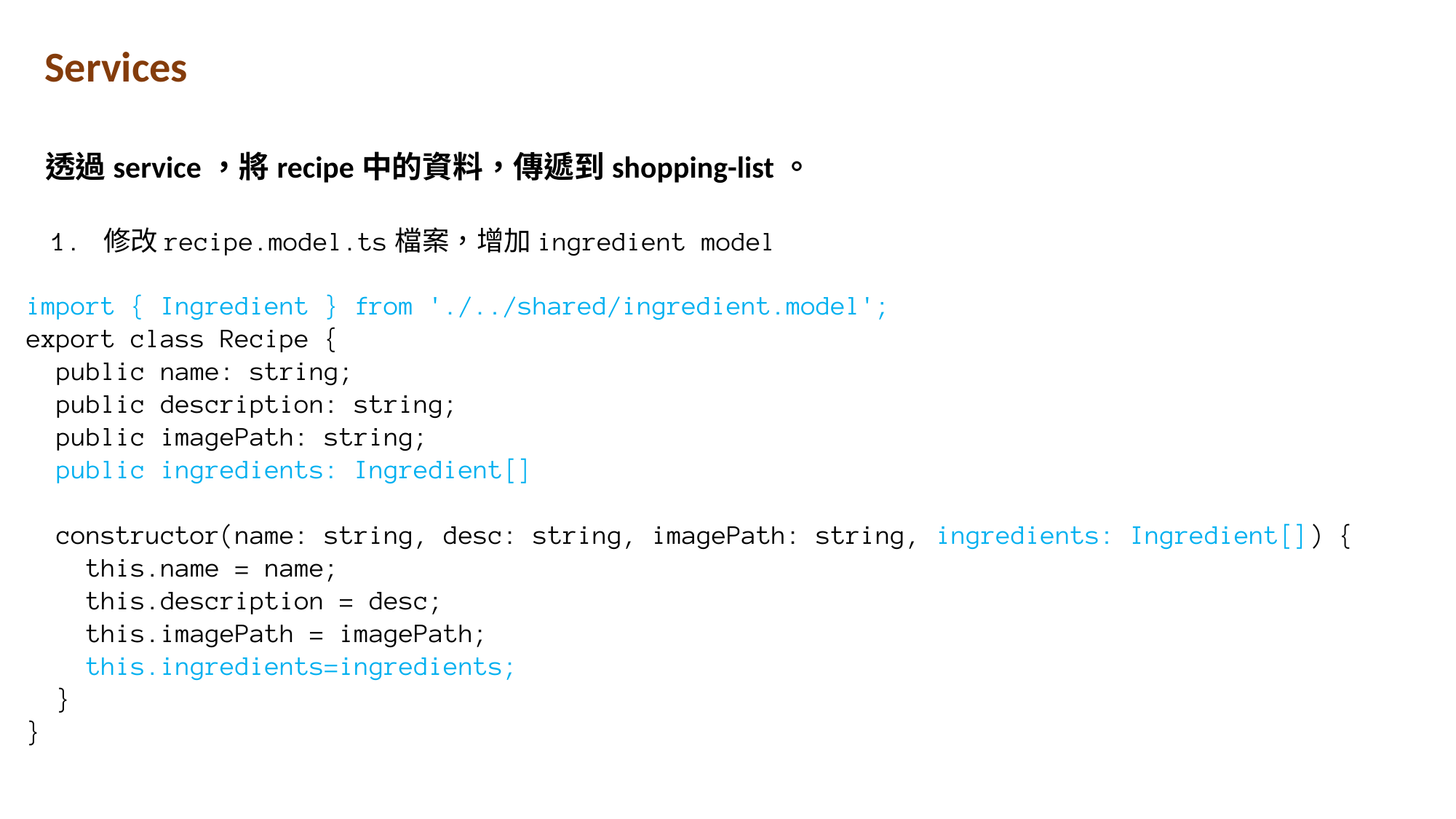

Services
透過service，將recipe中的資料，傳遞到shopping-list。
1. 修改recipe.model.ts檔案，增加ingredient model
import { Ingredient } from './../shared/ingredient.model';
export class Recipe {
  public name: string;
  public description: string;
  public imagePath: string;
  public ingredients: Ingredient[]
  constructor(name: string, desc: string, imagePath: string, ingredients: Ingredient[]) {
    this.name = name;
    this.description = desc;
    this.imagePath = imagePath;
    this.ingredients=ingredients;
  }
}